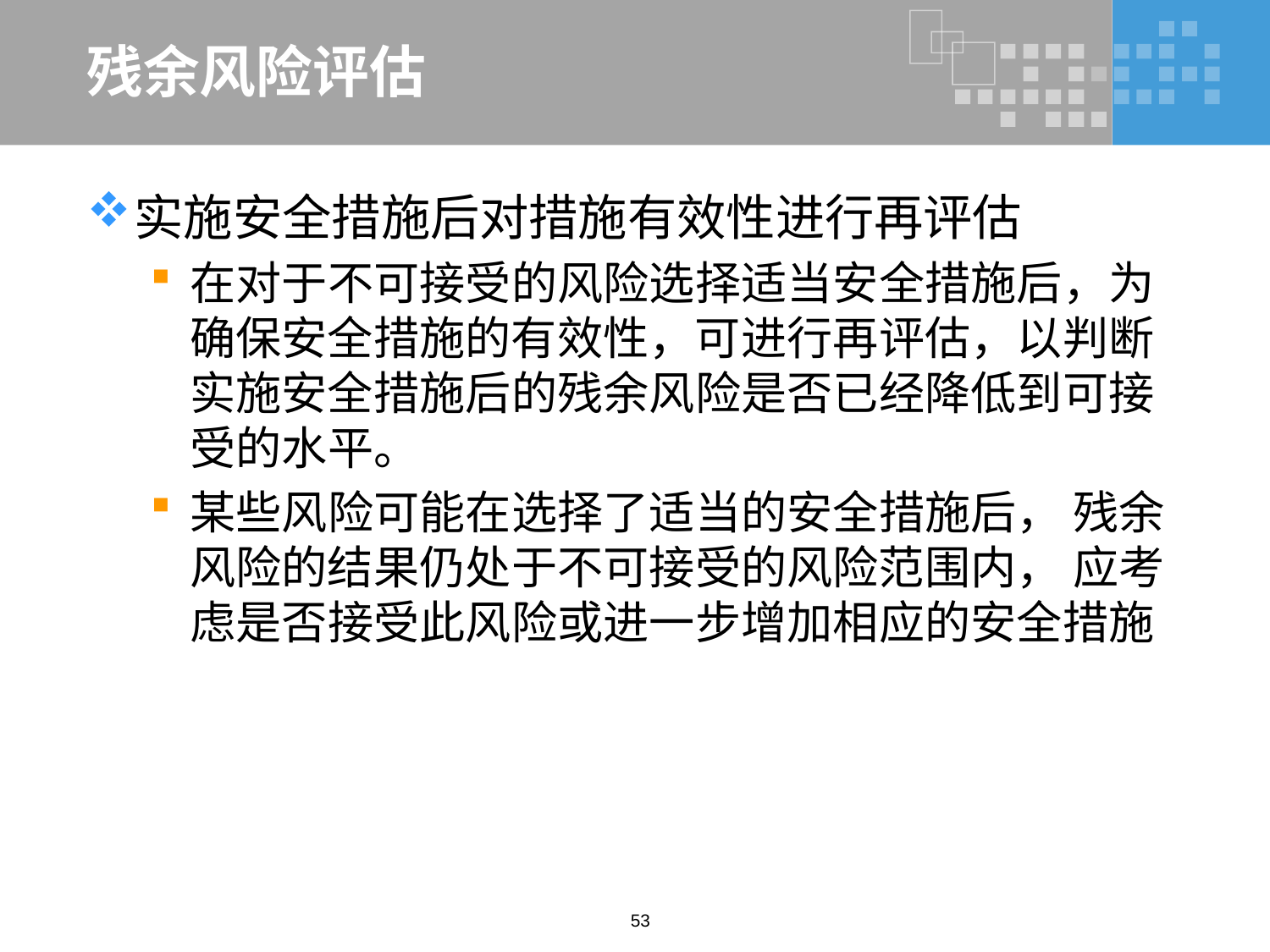

# 残余风险评估
实施安全措施后对措施有效性进行再评估
在对于不可接受的风险选择适当安全措施后，为确保安全措施的有效性，可进行再评估，以判断实施安全措施后的残余风险是否已经降低到可接受的水平。
某些风险可能在选择了适当的安全措施后， 残余风险的结果仍处于不可接受的风险范围内， 应考虑是否接受此风险或进一步增加相应的安全措施
53